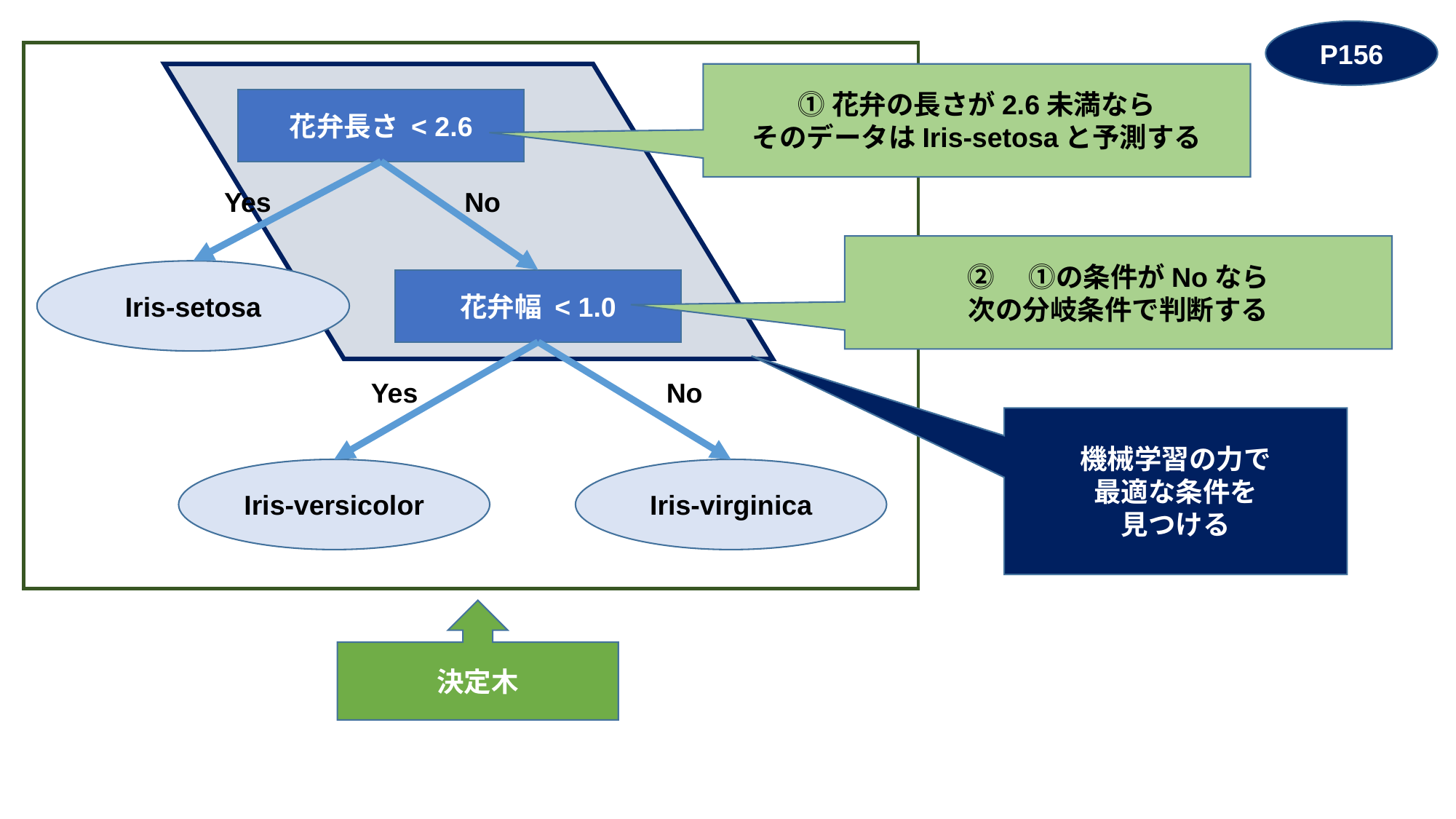

P156

⓵花弁の長さが2.6未満なら
そのデータはIris-setosaと予測する

花弁長さ < 2.6
Yes
No
⓶　⓵の条件がNoなら
次の分岐条件で判断する
Iris-setosa
花弁幅 < 1.0
Yes
No
機械学習の力で
最適な条件を
見つける
Iris-versicolor
Iris-virginica
決定木